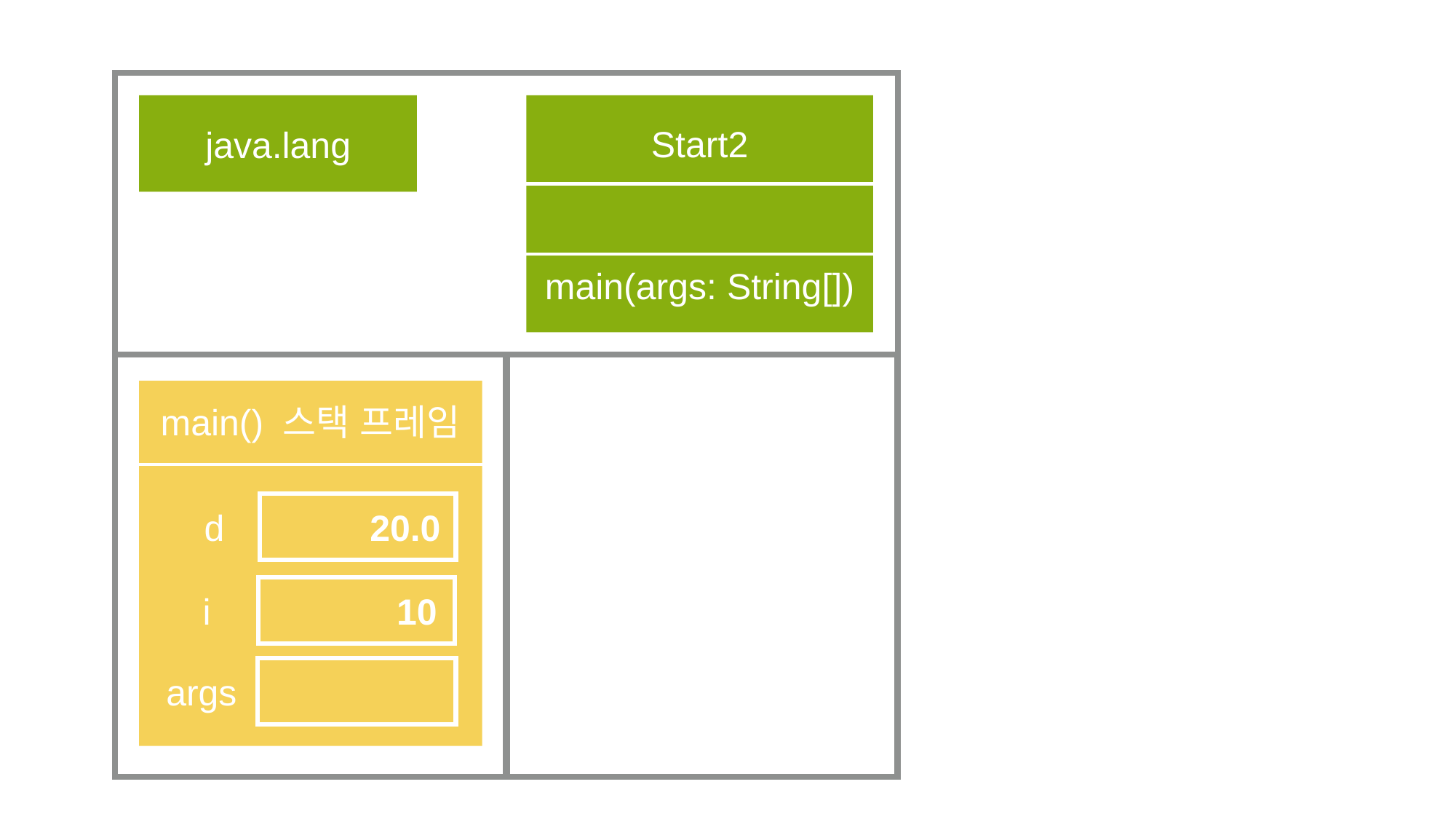

java.lang
Start2

main(args: String[])

main() 스택 프레임

d
20.0

i
10

args